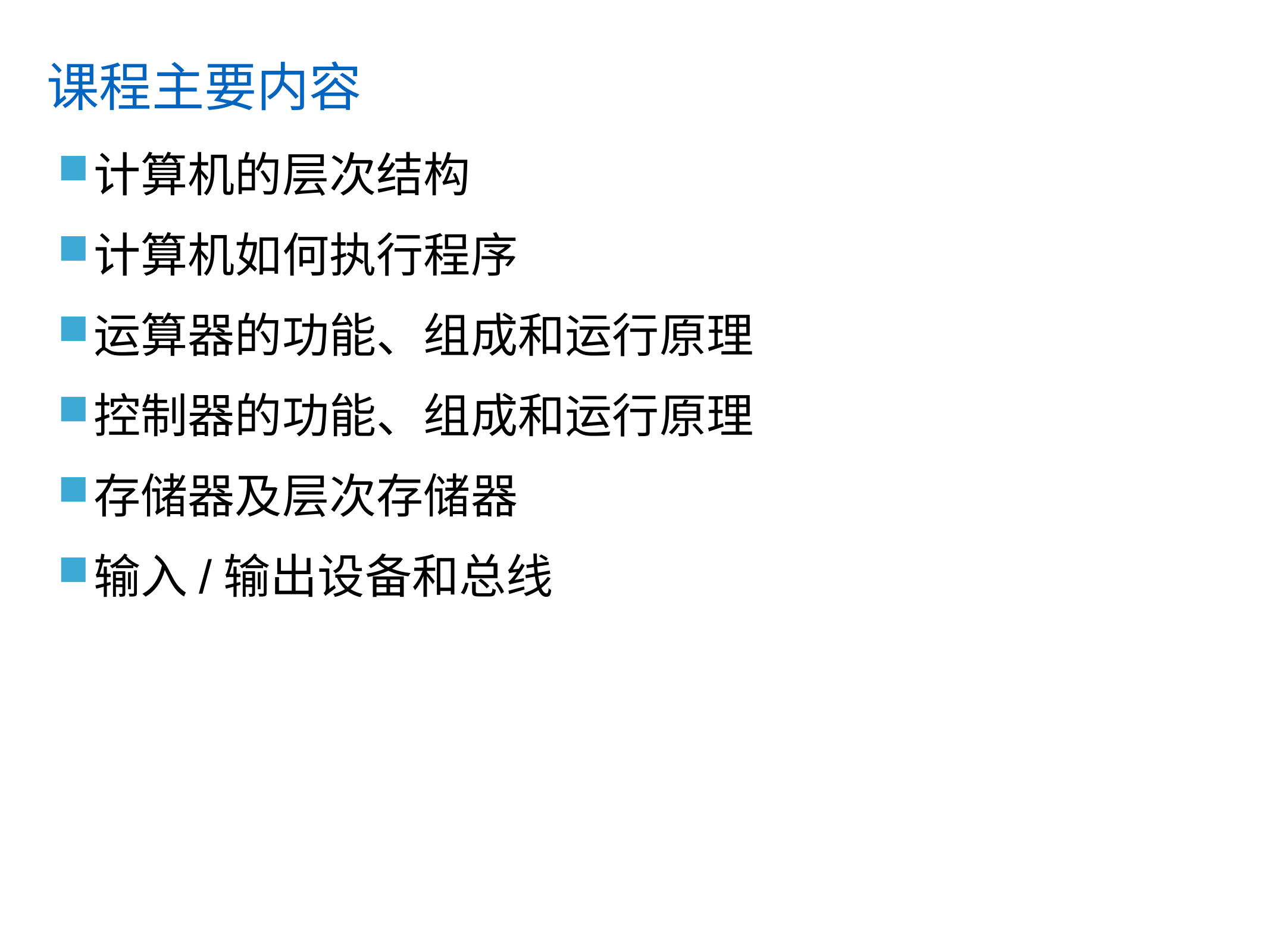

# 课程主要内容
计算机的层次结构
计算机如何执行程序
运算器的功能、组成和运行原理
控制器的功能、组成和运行原理
存储器及层次存储器
输入/输出设备和总线
8